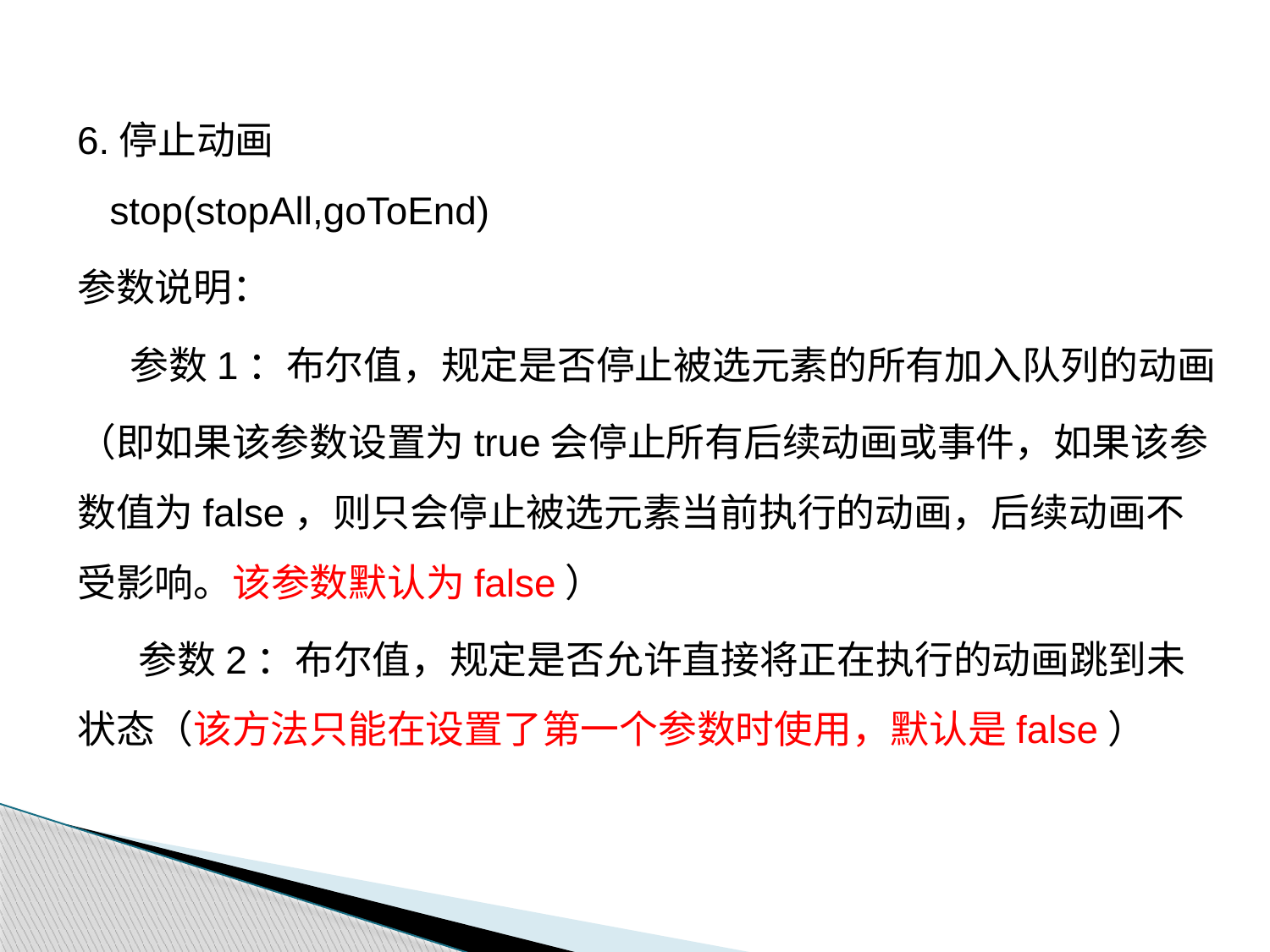

6.停止动画
   stop(stopAll,goToEnd)
参数说明：
     参数1：布尔值，规定是否停止被选元素的所有加入队列的动画
（即如果该参数设置为true会停止所有后续动画或事件，如果该参数值为false，则只会停止被选元素当前执行的动画，后续动画不受影响。该参数默认为false）
      参数2：布尔值，规定是否允许直接将正在执行的动画跳到未状态（该方法只能在设置了第一个参数时使用，默认是false）